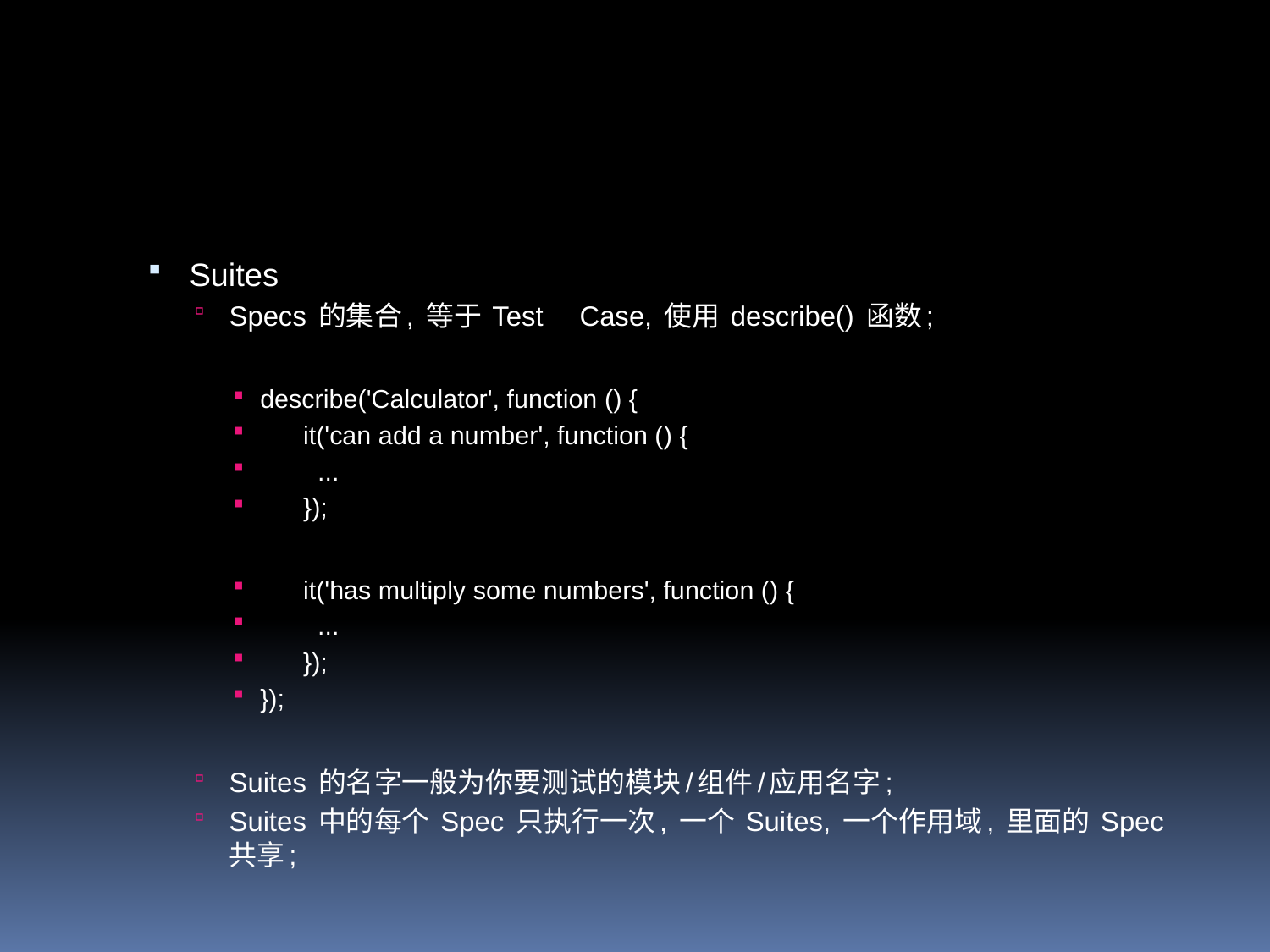

Suites
Specs 的集合, 等于 Test　Case, 使用 describe() 函数;

describe('Calculator', function () {
      it('can add a number', function () {
        ...
      });

      it('has multiply some numbers', function () {
        ...
      });
});

Suites 的名字一般为你要测试的模块/组件/应用名字;
Suites 中的每个 Spec 只执行一次, 一个 Suites, 一个作用域, 里面的 Spec 共享;